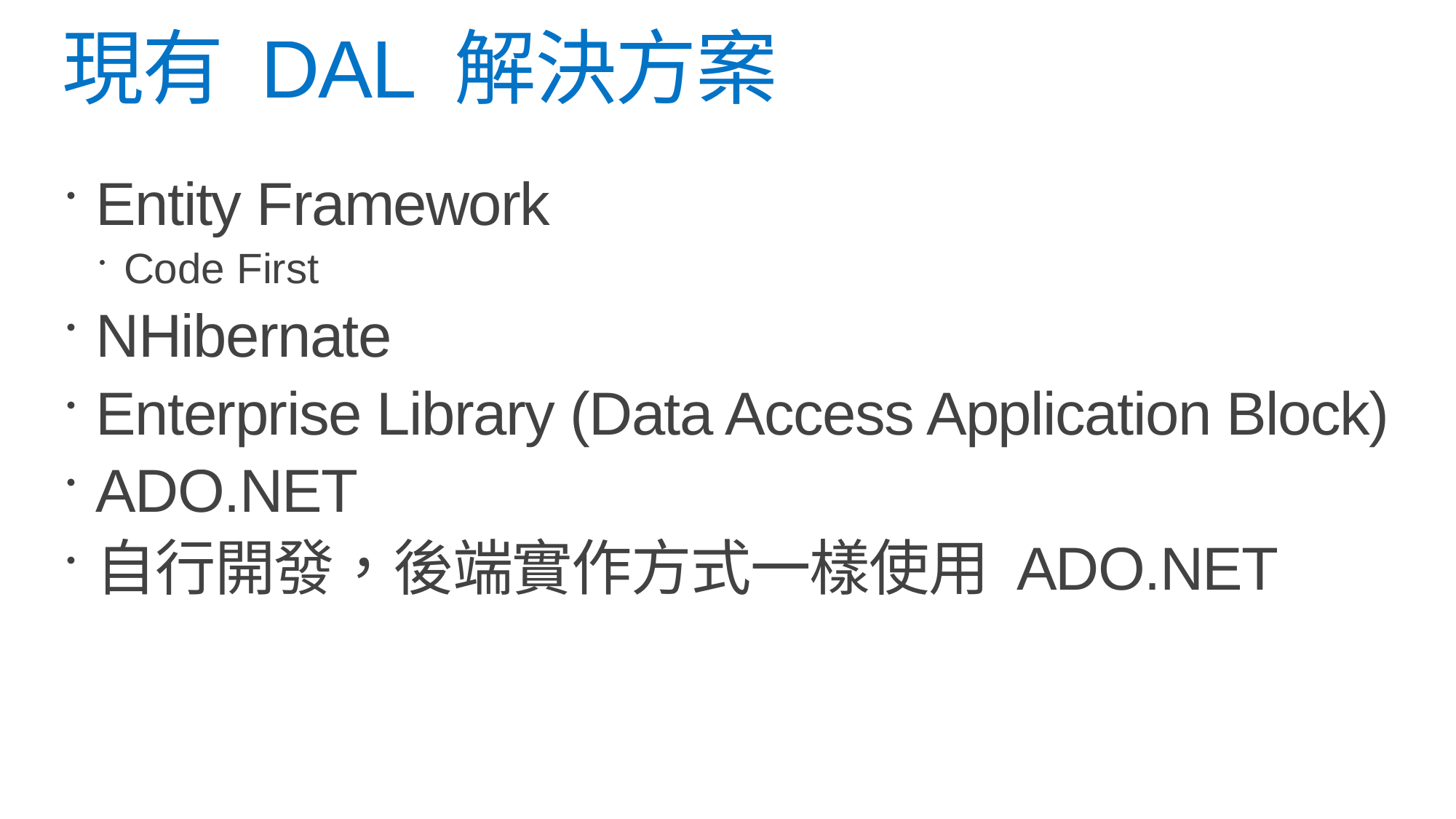

# 現有 DAL 解決方案
Entity Framework
Code First
NHibernate
Enterprise Library (Data Access Application Block)
ADO.NET
自行開發，後端實作方式一樣使用 ADO.NET